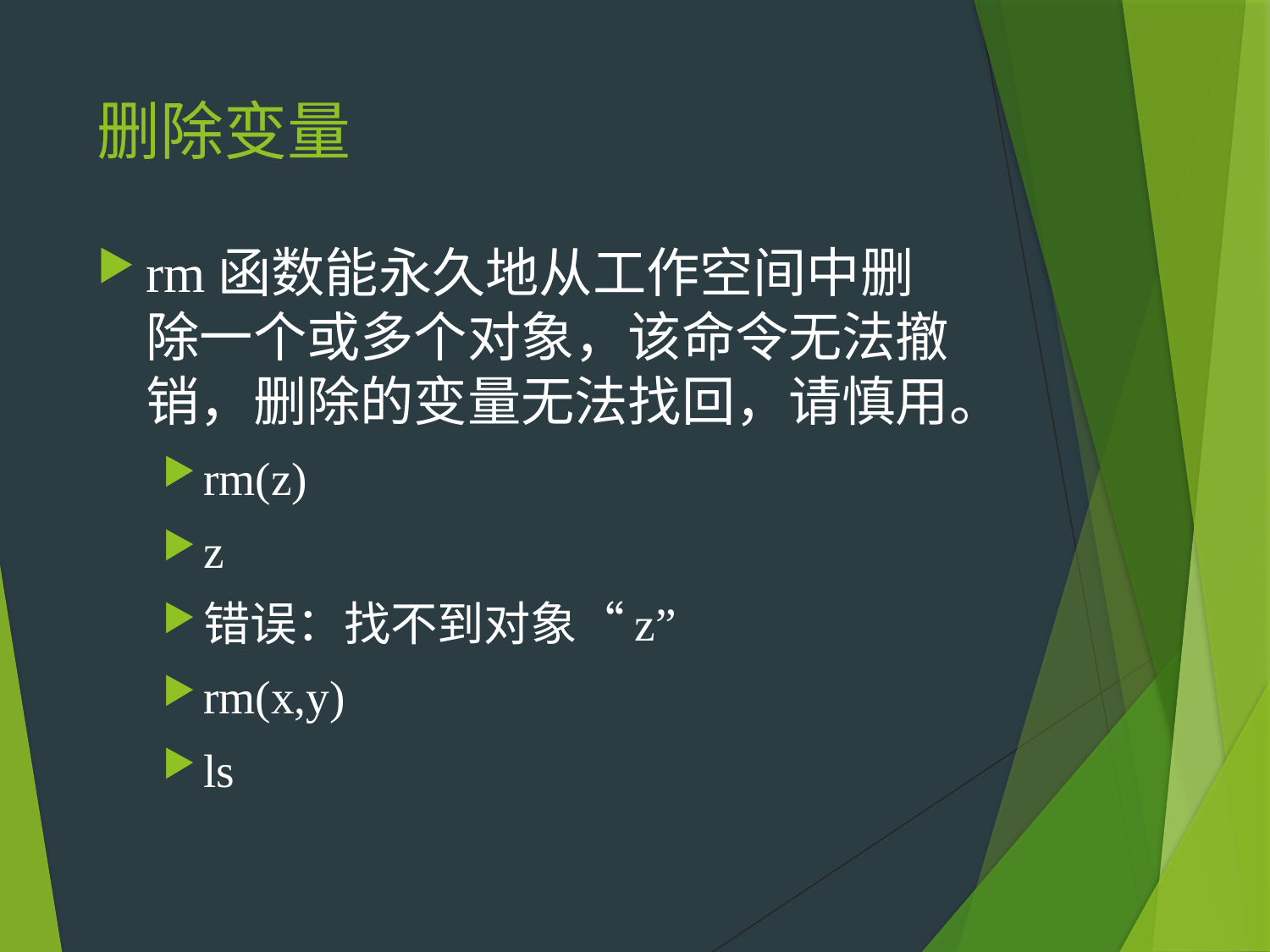

# 删除变量
rm函数能永久地从工作空间中删除一个或多个对象，该命令无法撤销，删除的变量无法找回，请慎用。
rm(z)
z
错误：找不到对象“z”
rm(x,y)
ls